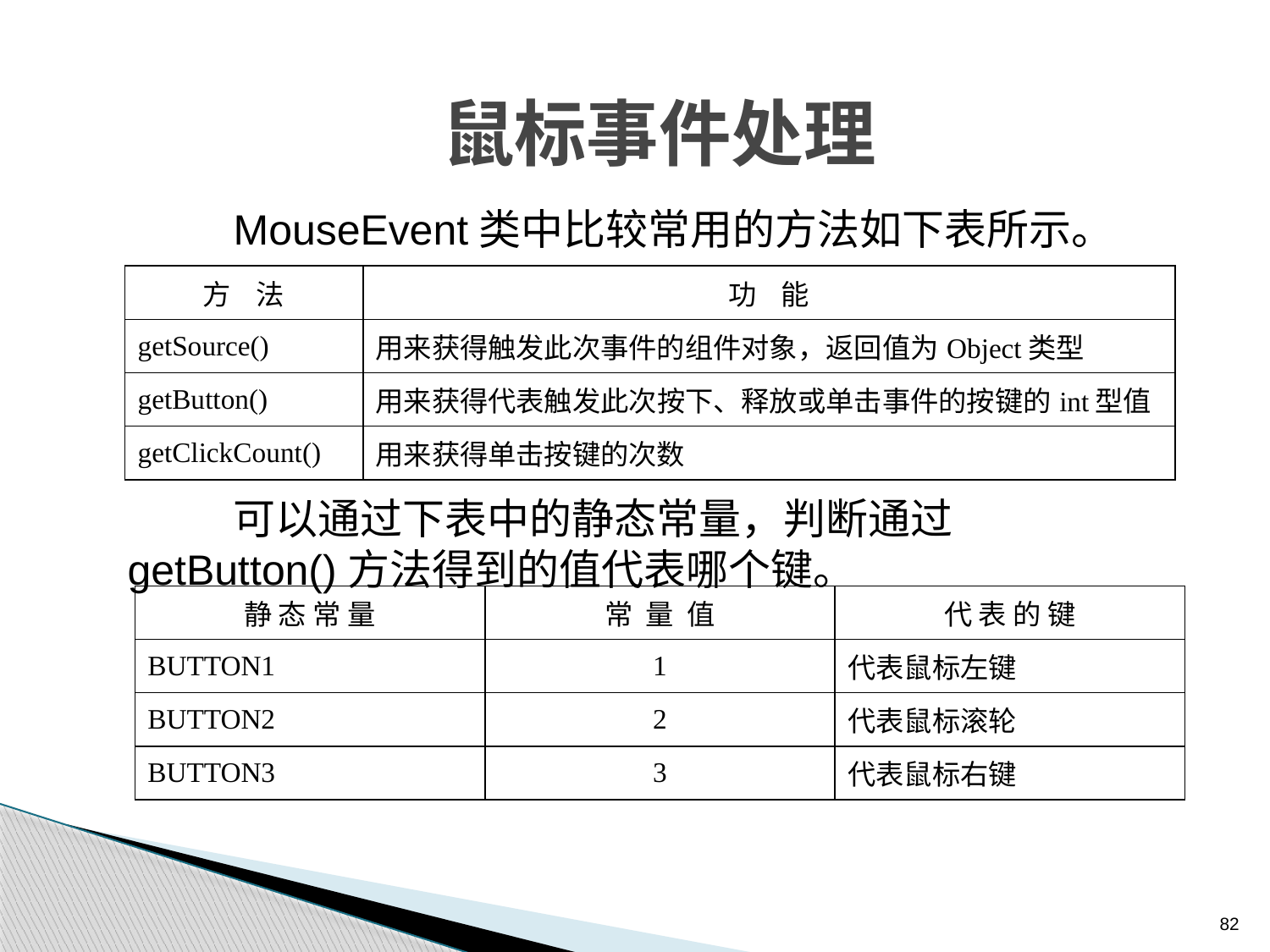

# 鼠标事件处理
MouseEvent类中比较常用的方法如下表所示。

可以通过下表中的静态常量，判断通过getButton()方法得到的值代表哪个键。

| 方 法 | 功 能 |
| --- | --- |
| getSource() | 用来获得触发此次事件的组件对象，返回值为Object类型 |
| getButton() | 用来获得代表触发此次按下、释放或单击事件的按键的int型值 |
| getClickCount() | 用来获得单击按键的次数 |
| 静 态 常 量 | 常 量 值 | 代 表 的 键 |
| --- | --- | --- |
| BUTTON1 | 1 | 代表鼠标左键 |
| BUTTON2 | 2 | 代表鼠标滚轮 |
| BUTTON3 | 3 | 代表鼠标右键 |
82